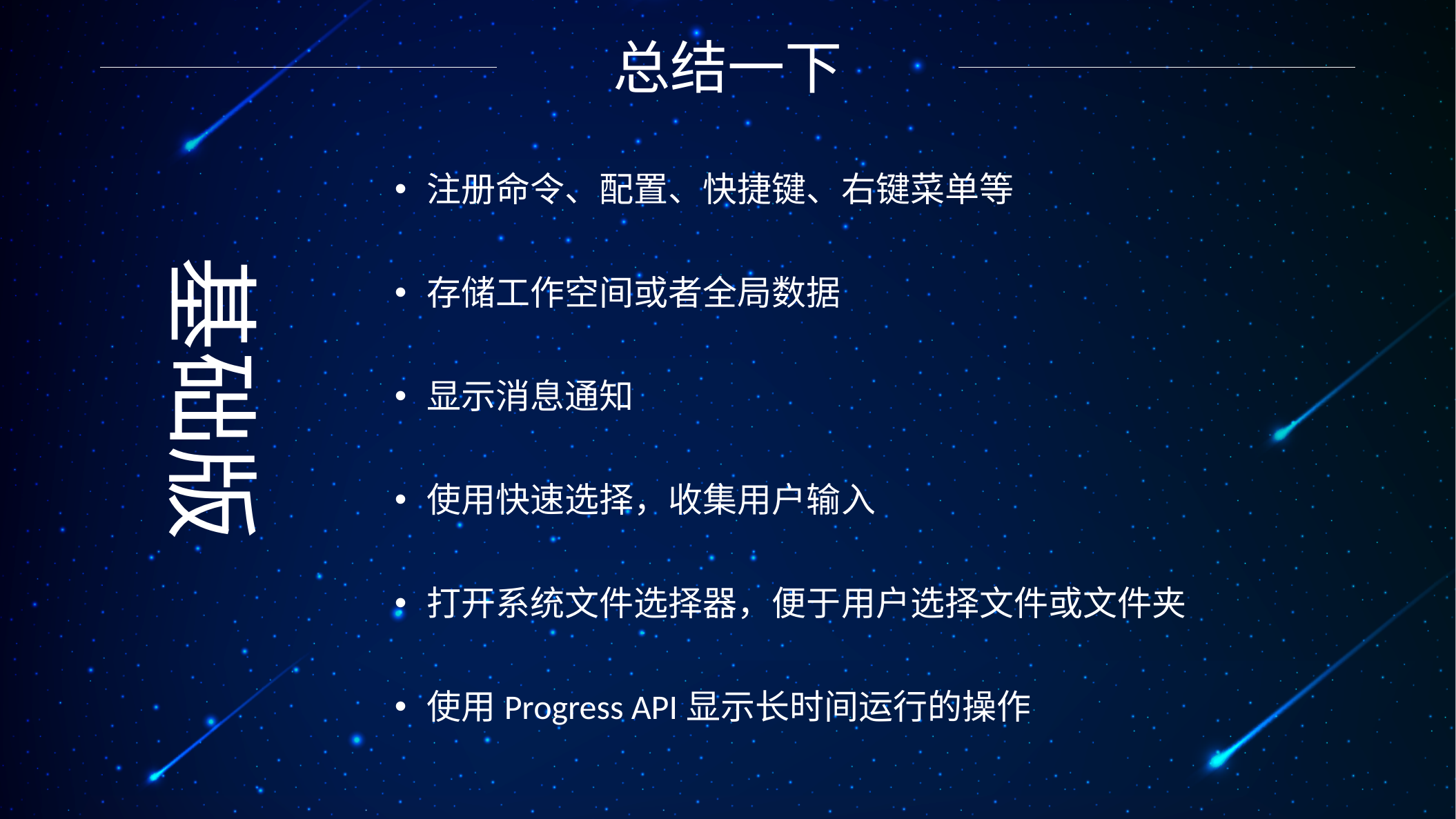

总结一下
注册命令、配置、快捷键、右键菜单等
存储工作空间或者全局数据
显示消息通知
使用快速选择，收集用户输入
打开系统文件选择器，便于用户选择文件或文件夹
使用Progress API显示长时间运行的操作
基础版